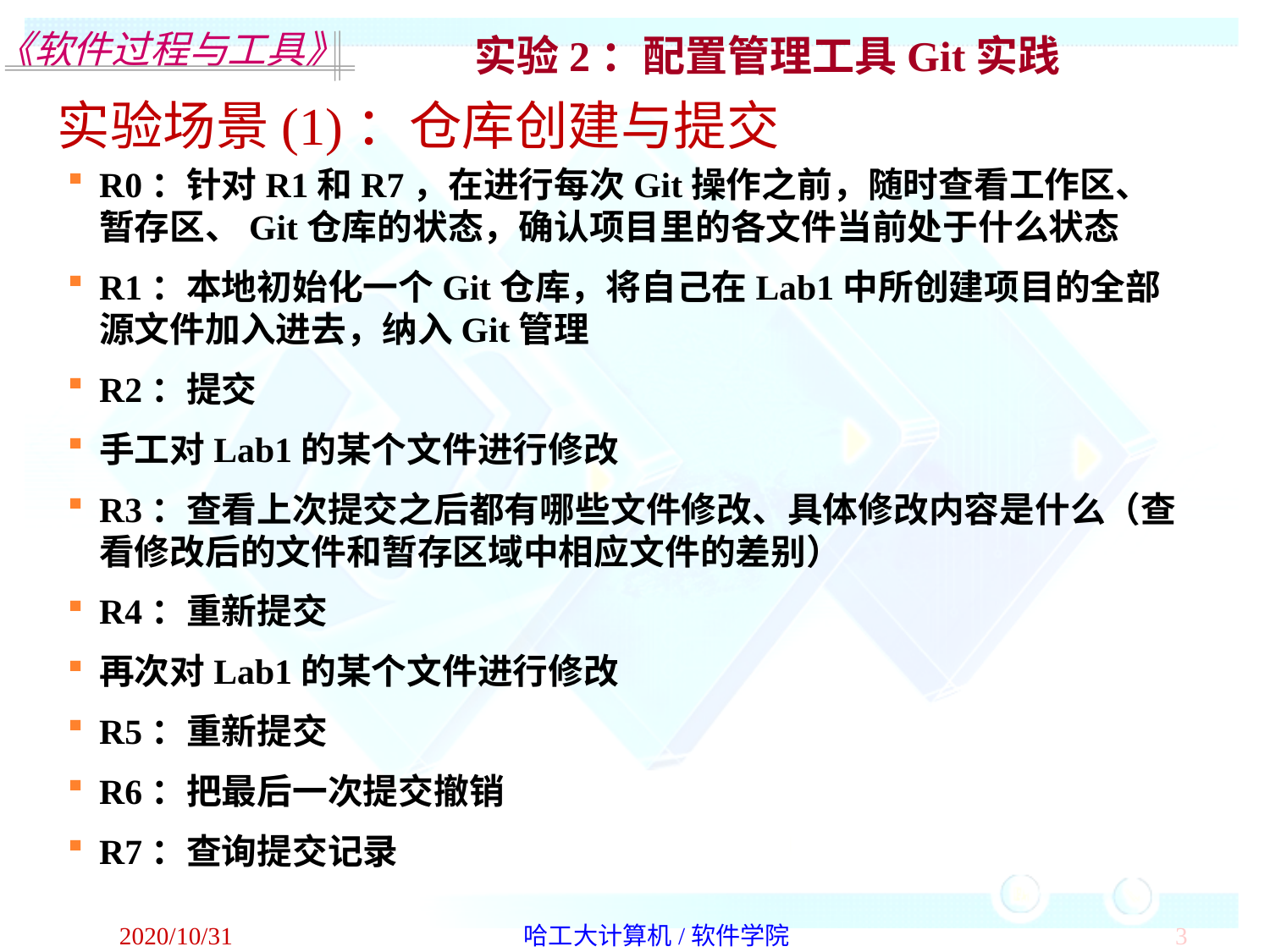

实验2：配置管理工具Git实践
实验场景(1)：仓库创建与提交
R0：针对R1和R7，在进行每次Git操作之前，随时查看工作区、暂存区、Git仓库的状态，确认项目里的各文件当前处于什么状态
R1：本地初始化一个Git仓库，将自己在Lab1中所创建项目的全部源文件加入进去，纳入Git管理
R2：提交
手工对Lab1的某个文件进行修改
R3：查看上次提交之后都有哪些文件修改、具体修改内容是什么（查看修改后的文件和暂存区域中相应文件的差别）
R4：重新提交
再次对Lab1的某个文件进行修改
R5：重新提交
R6：把最后一次提交撤销
R7：查询提交记录